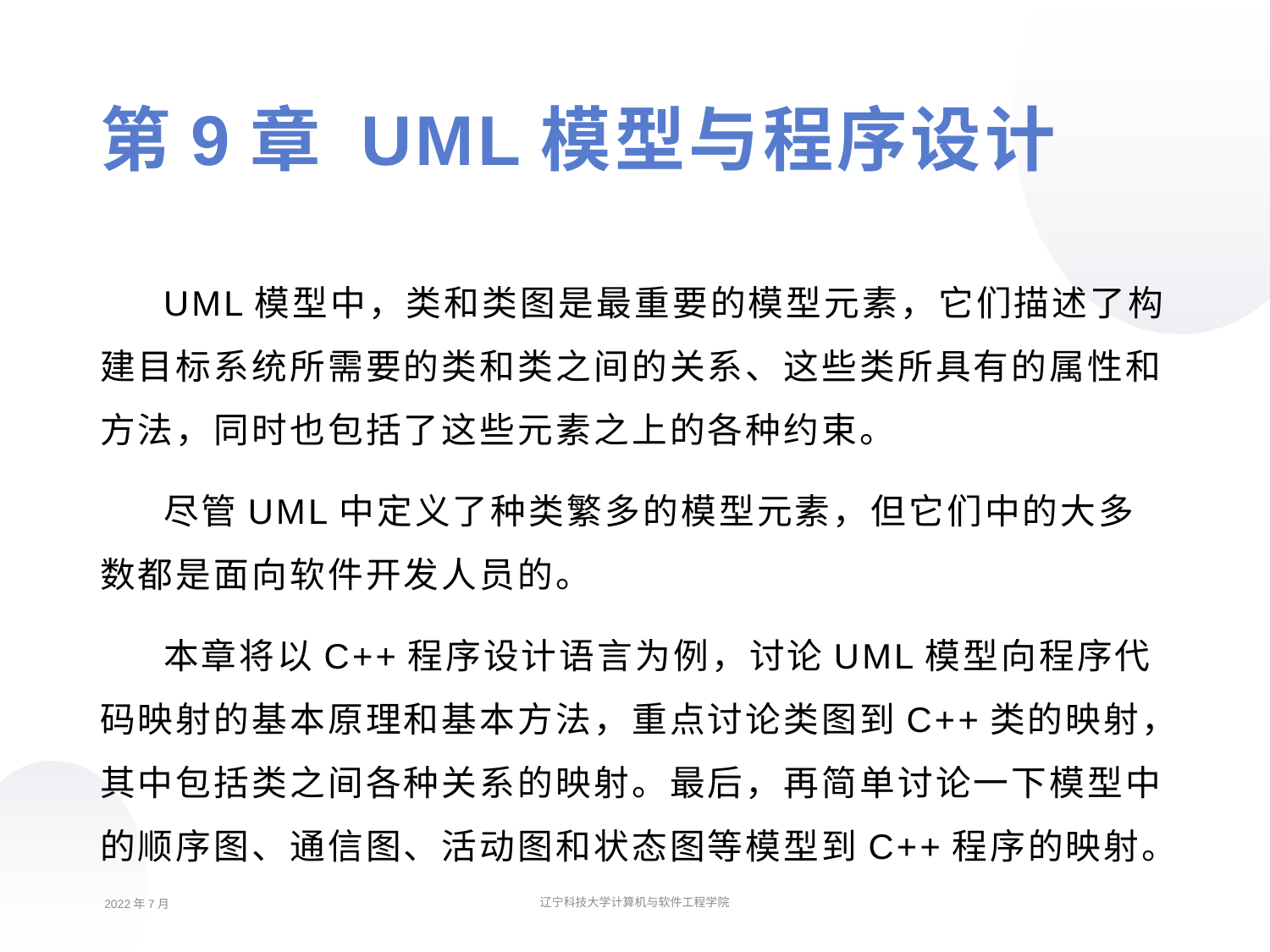

第9章 UML模型与程序设计
UML模型中，类和类图是最重要的模型元素，它们描述了构建目标系统所需要的类和类之间的关系、这些类所具有的属性和方法，同时也包括了这些元素之上的各种约束。
尽管UML中定义了种类繁多的模型元素，但它们中的大多数都是面向软件开发人员的。
本章将以C++程序设计语言为例，讨论UML模型向程序代码映射的基本原理和基本方法，重点讨论类图到C++类的映射，其中包括类之间各种关系的映射。最后，再简单讨论一下模型中的顺序图、通信图、活动图和状态图等模型到C++程序的映射。

2022年7月
辽宁科技大学计算机与软件工程学院
4